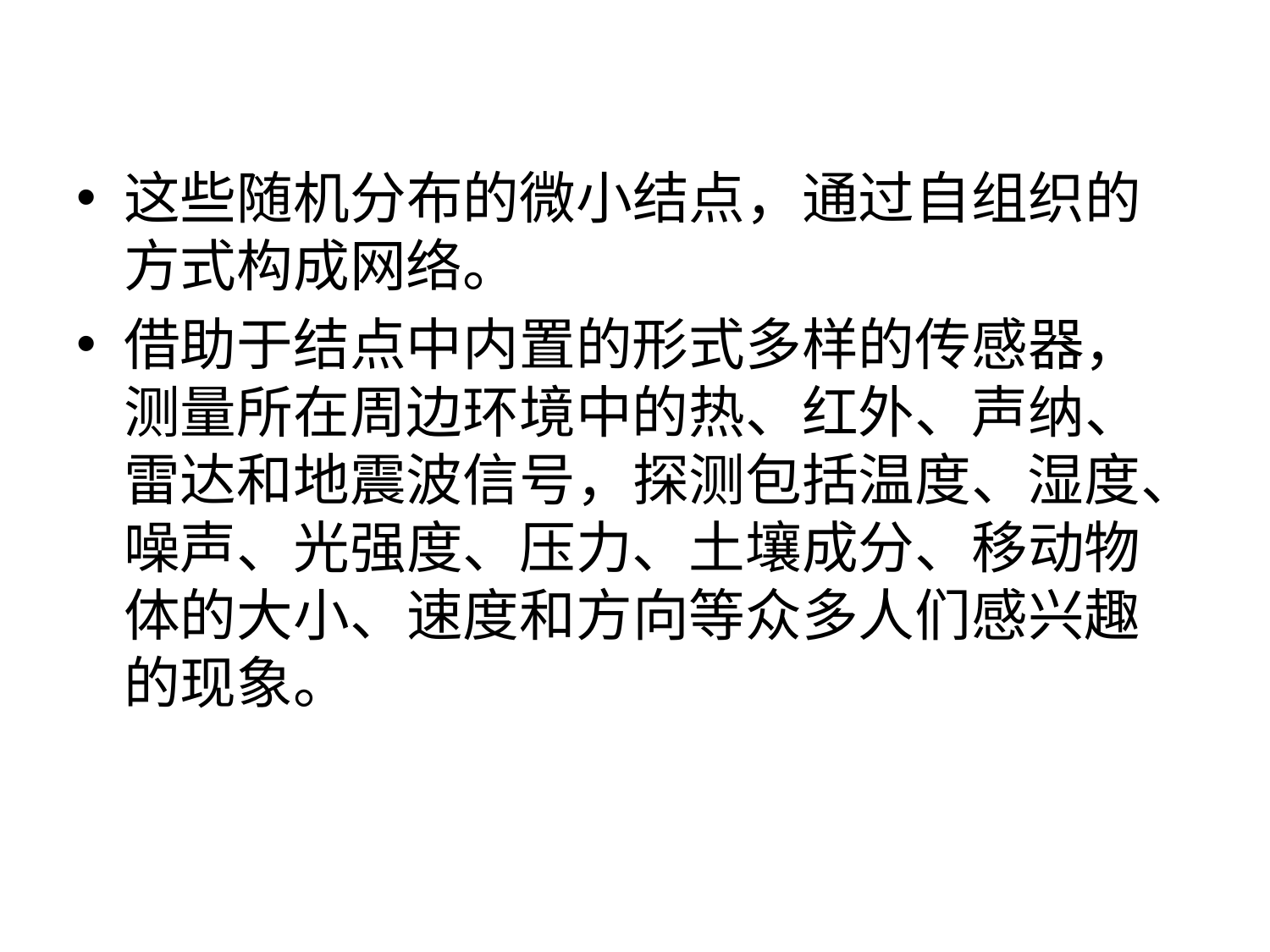

这些随机分布的微小结点，通过自组织的方式构成网络。
借助于结点中内置的形式多样的传感器，测量所在周边环境中的热、红外、声纳、雷达和地震波信号，探测包括温度、湿度、噪声、光强度、压力、土壤成分、移动物体的大小、速度和方向等众多人们感兴趣的现象。